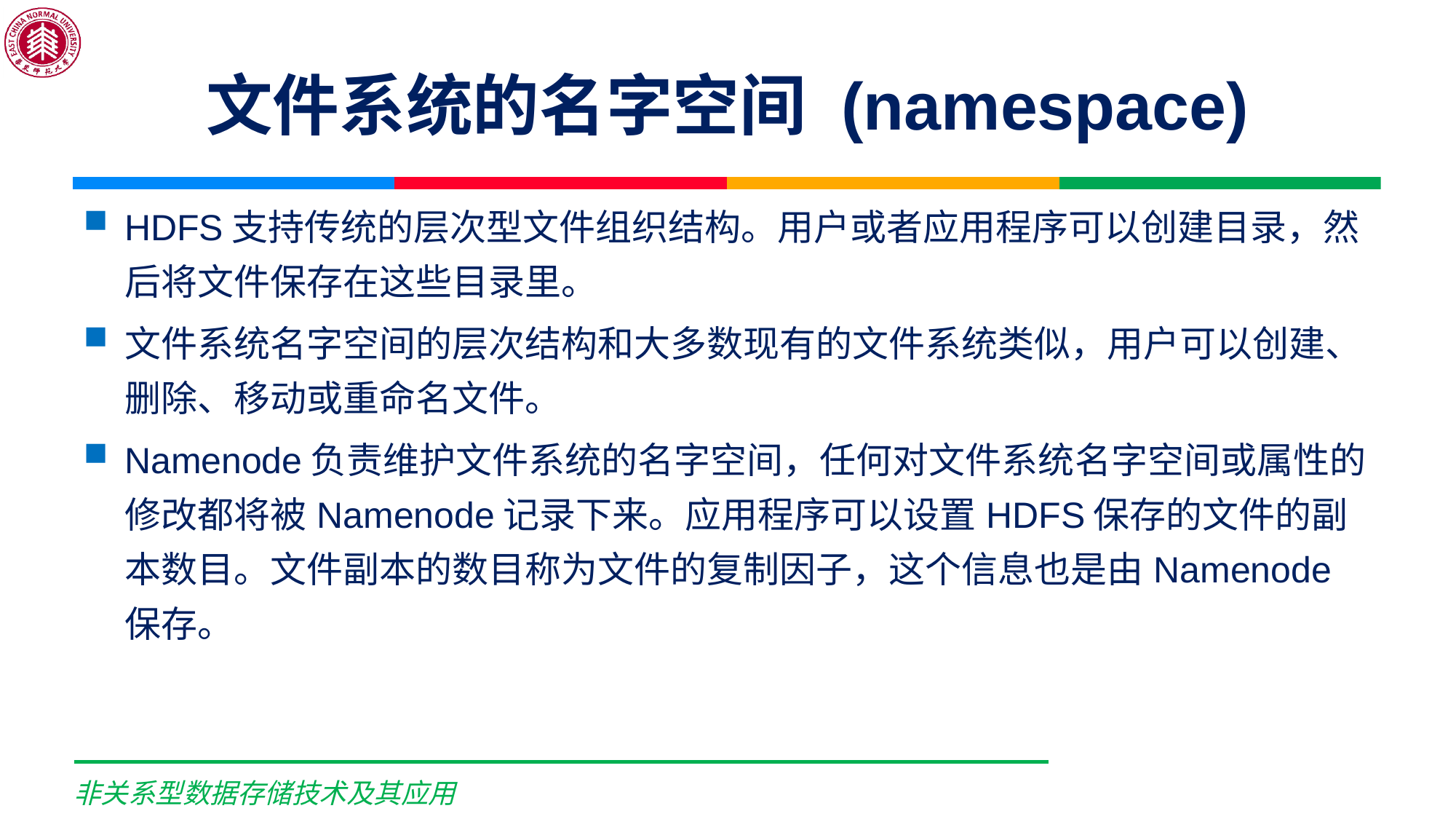

# 文件系统的名字空间 (namespace)
HDFS支持传统的层次型文件组织结构。用户或者应用程序可以创建目录，然后将文件保存在这些目录里。
文件系统名字空间的层次结构和大多数现有的文件系统类似，用户可以创建、删除、移动或重命名文件。
Namenode负责维护文件系统的名字空间，任何对文件系统名字空间或属性的修改都将被Namenode记录下来。应用程序可以设置HDFS保存的文件的副本数目。文件副本的数目称为文件的复制因子，这个信息也是由Namenode保存。